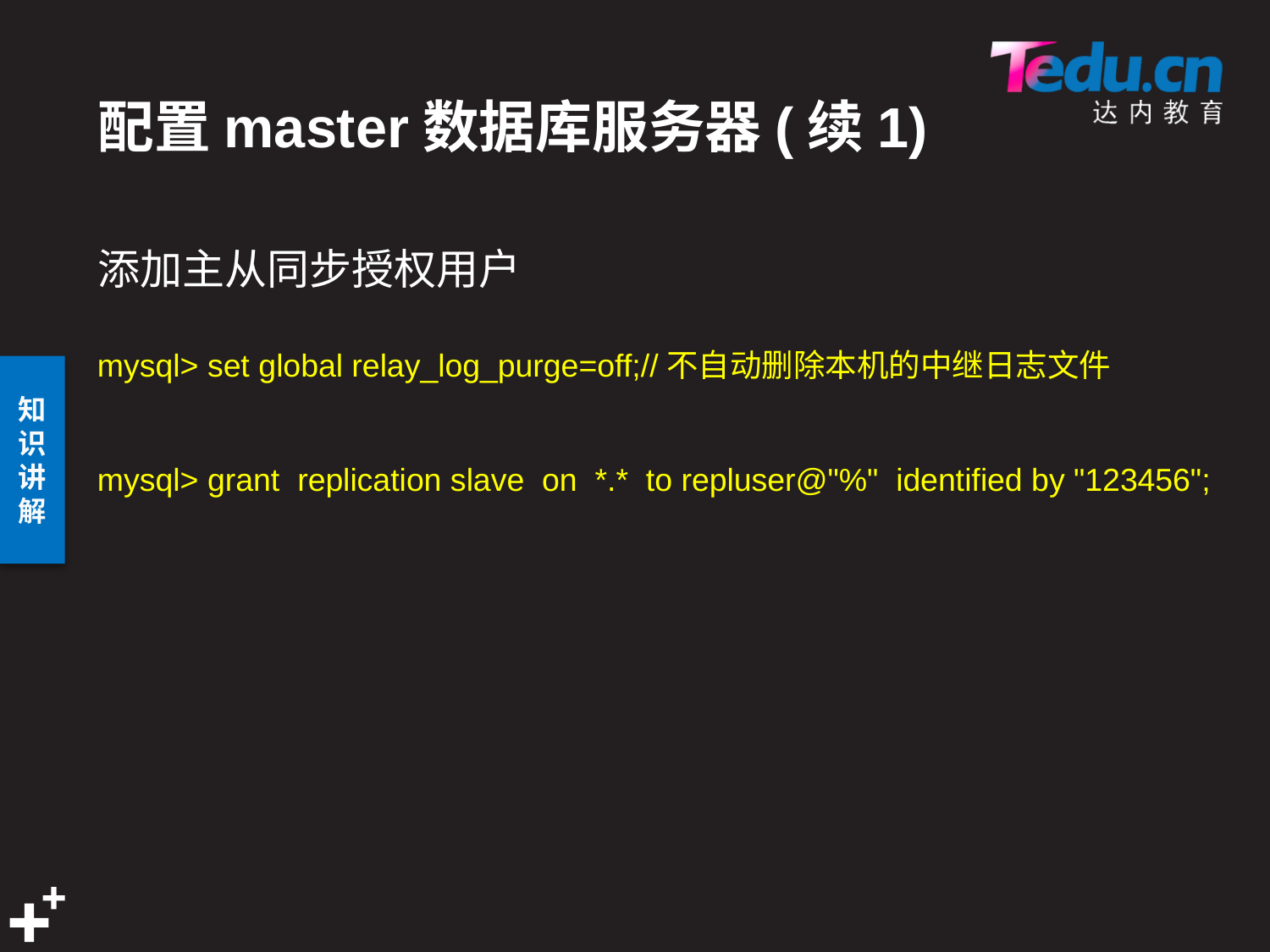

# 配置master数据库服务器(续1)
添加主从同步授权用户
mysql> set global relay_log_purge=off;//不自动删除本机的中继日志文件

mysql> grant  replication slave  on  *.*  to repluser@"%"  identified by "123456";